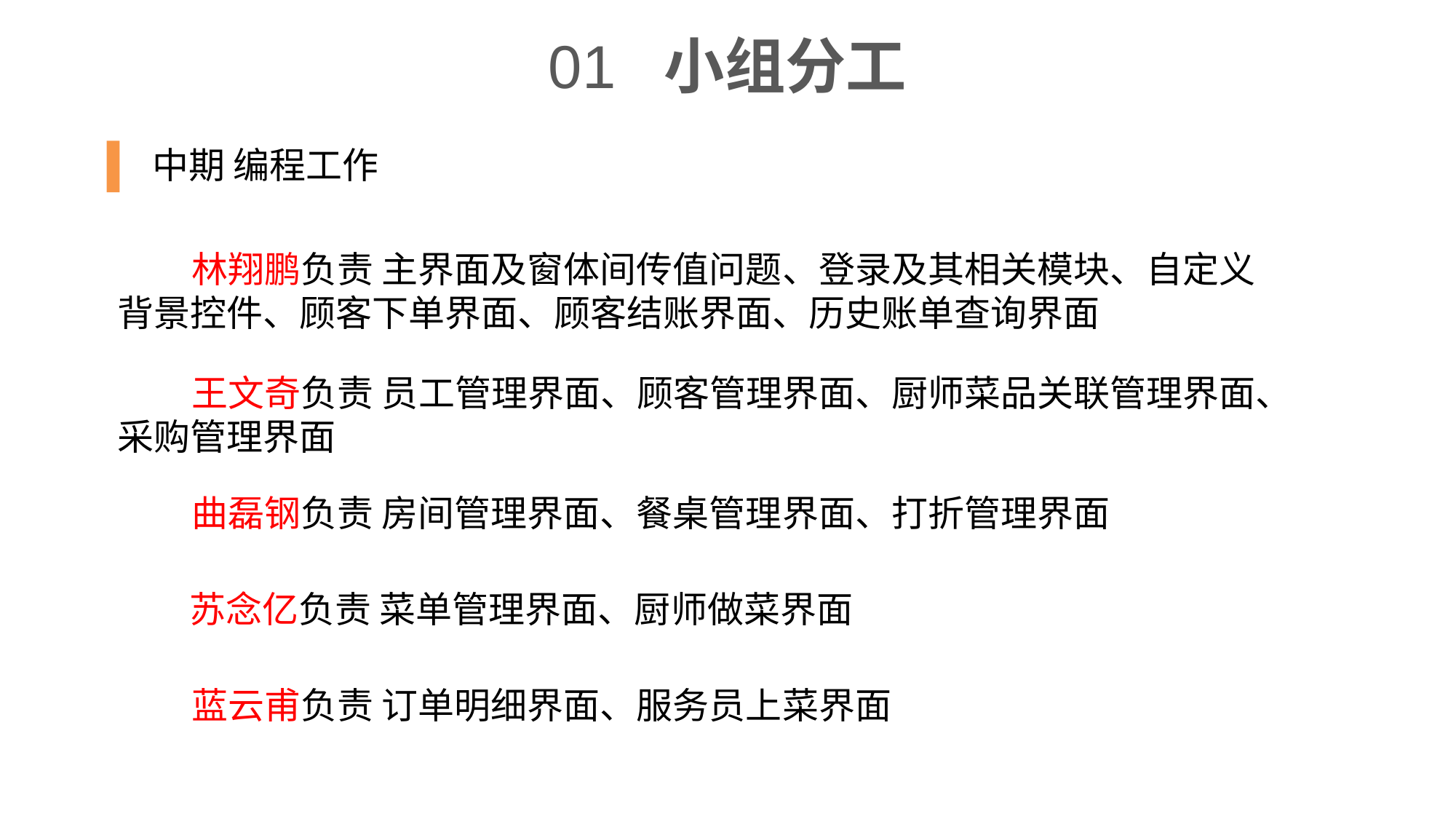

01  小组分工
中期 编程工作

        林翔鹏负责 主界面及窗体间传值问题、登录及其相关模块、自定义背景控件、顾客下单界面、顾客结账界面、历史账单查询界面
        王文奇负责 员工管理界面、顾客管理界面、厨师菜品关联管理界面、采购管理界面
        曲磊钢负责 房间管理界面、餐桌管理界面、打折管理界面
        苏念亿负责 菜单管理界面、厨师做菜界面
        蓝云甫负责 订单明细界面、服务员上菜界面